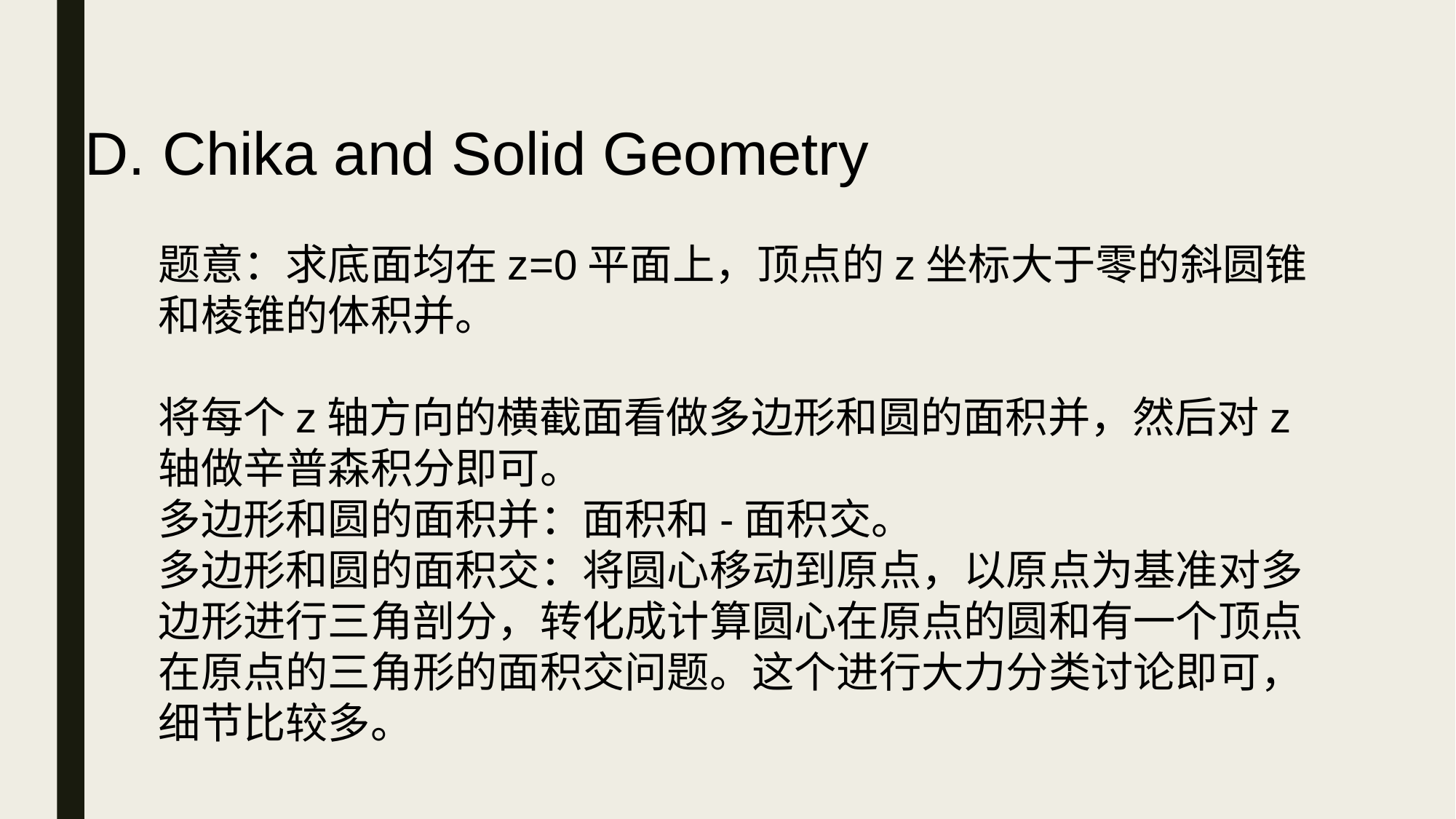

D. Chika and Solid Geometry
题意：求底面均在z=0平面上，顶点的z坐标大于零的斜圆锥和棱锥的体积并。

将每个z轴方向的横截面看做多边形和圆的面积并，然后对z轴做辛普森积分即可。
多边形和圆的面积并：面积和-面积交。
多边形和圆的面积交：将圆心移动到原点，以原点为基准对多边形进行三角剖分，转化成计算圆心在原点的圆和有一个顶点在原点的三角形的面积交问题。这个进行大力分类讨论即可，细节比较多。